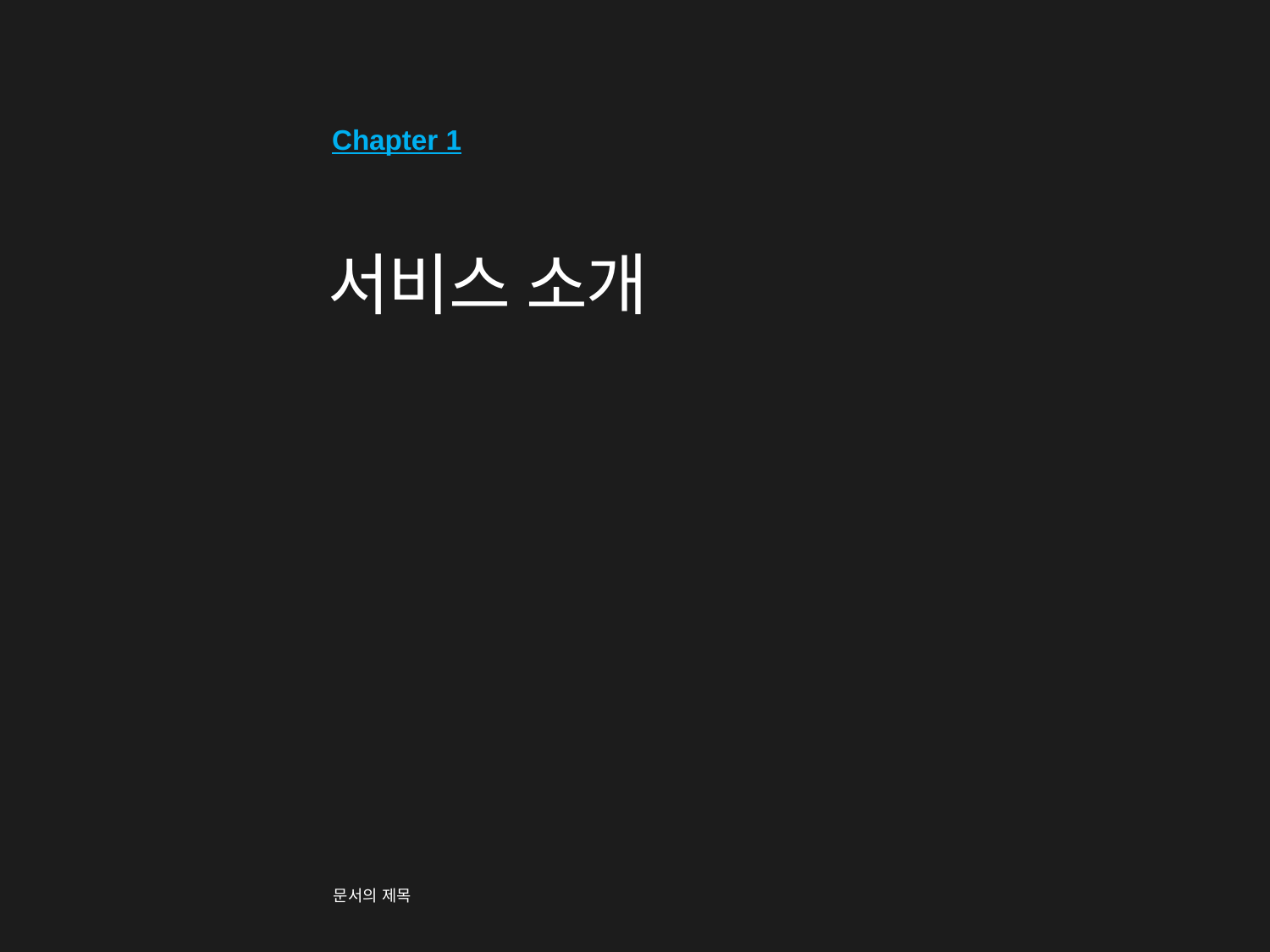

Chapter 1
# 서비스 소개
문서의 제목